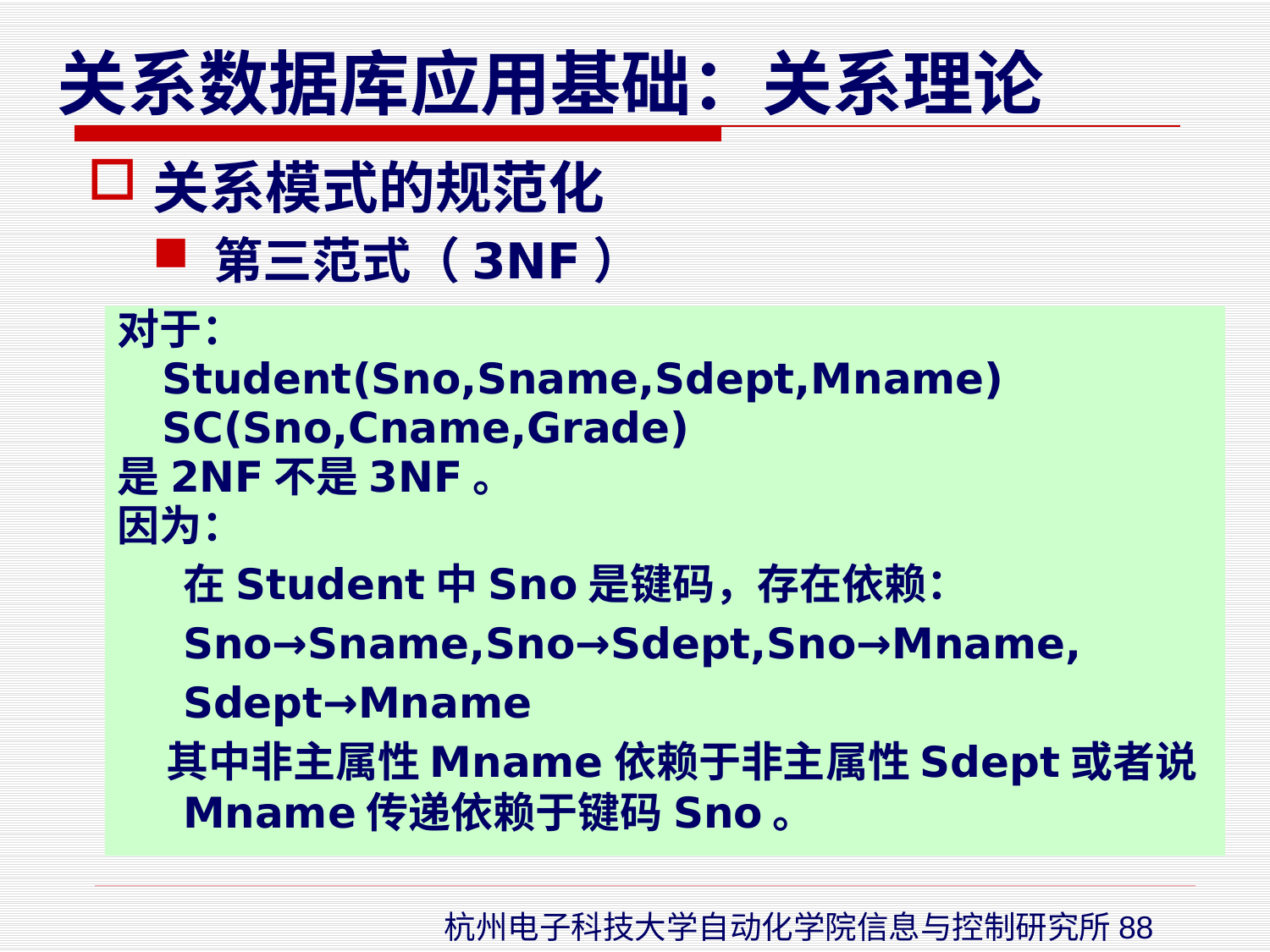

关系模式的规范化
第三范式（3NF）
对于：
   Student(Sno,Sname,Sdept,Mname)
   SC(Sno,Cname,Grade)
是2NF不是3NF。
因为：
	在Student中Sno是键码，存在依赖：
	Sno→Sname,Sno→Sdept,Sno→Mname,
	Sdept→Mname
    其中非主属性Mname依赖于非主属性Sdept或者说Mname传递依赖于键码Sno。